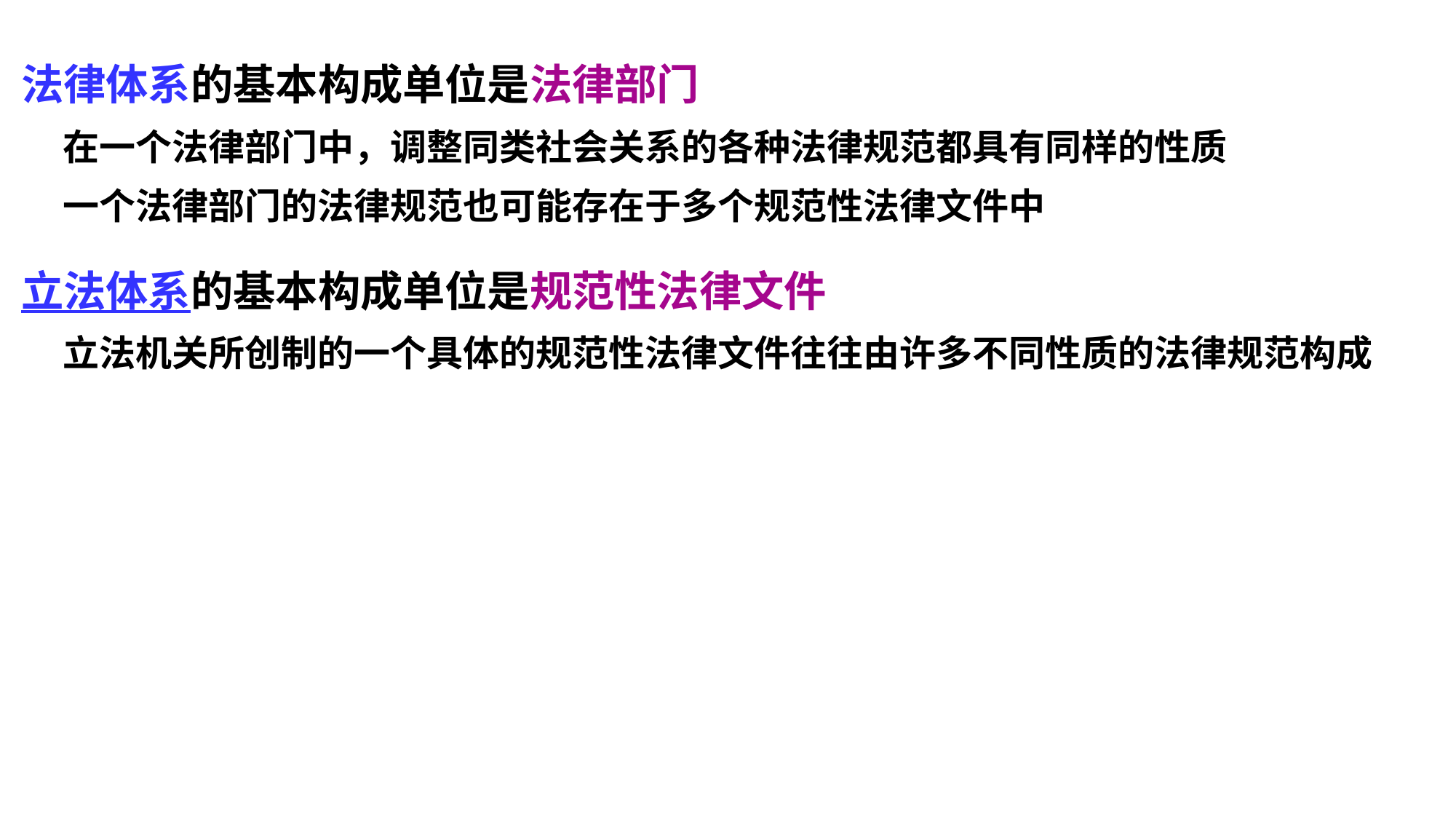

法律体系的基本构成单位是法律部门
    在一个法律部门中，调整同类社会关系的各种法律规范都具有同样的性质
    一个法律部门的法律规范也可能存在于多个规范性法律文件中

立法体系的基本构成单位是规范性法律文件
    立法机关所创制的一个具体的规范性法律文件往往由许多不同性质的法律规范构成